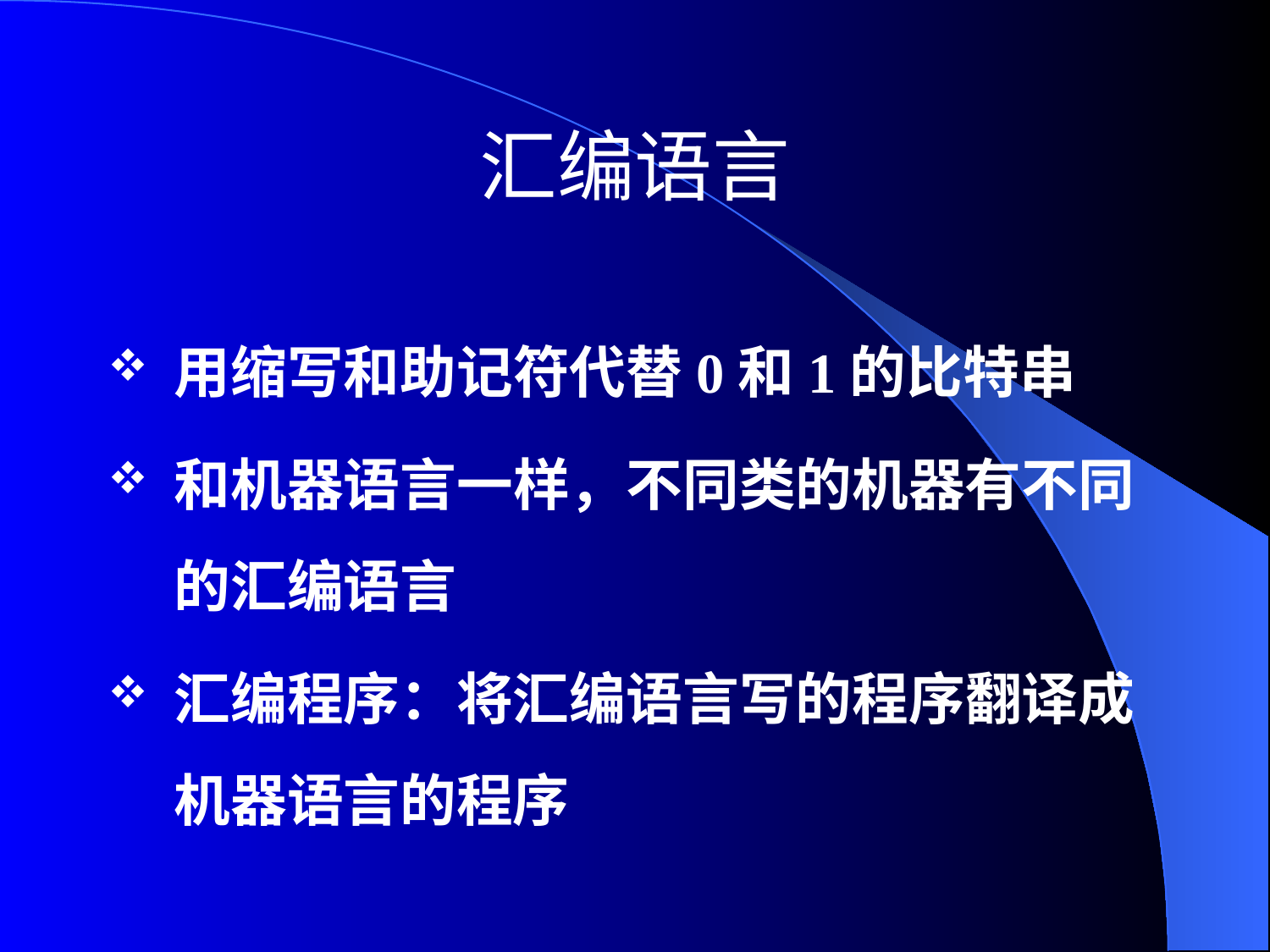

# 汇编语言
用缩写和助记符代替0和1的比特串
和机器语言一样，不同类的机器有不同的汇编语言
汇编程序：将汇编语言写的程序翻译成机器语言的程序